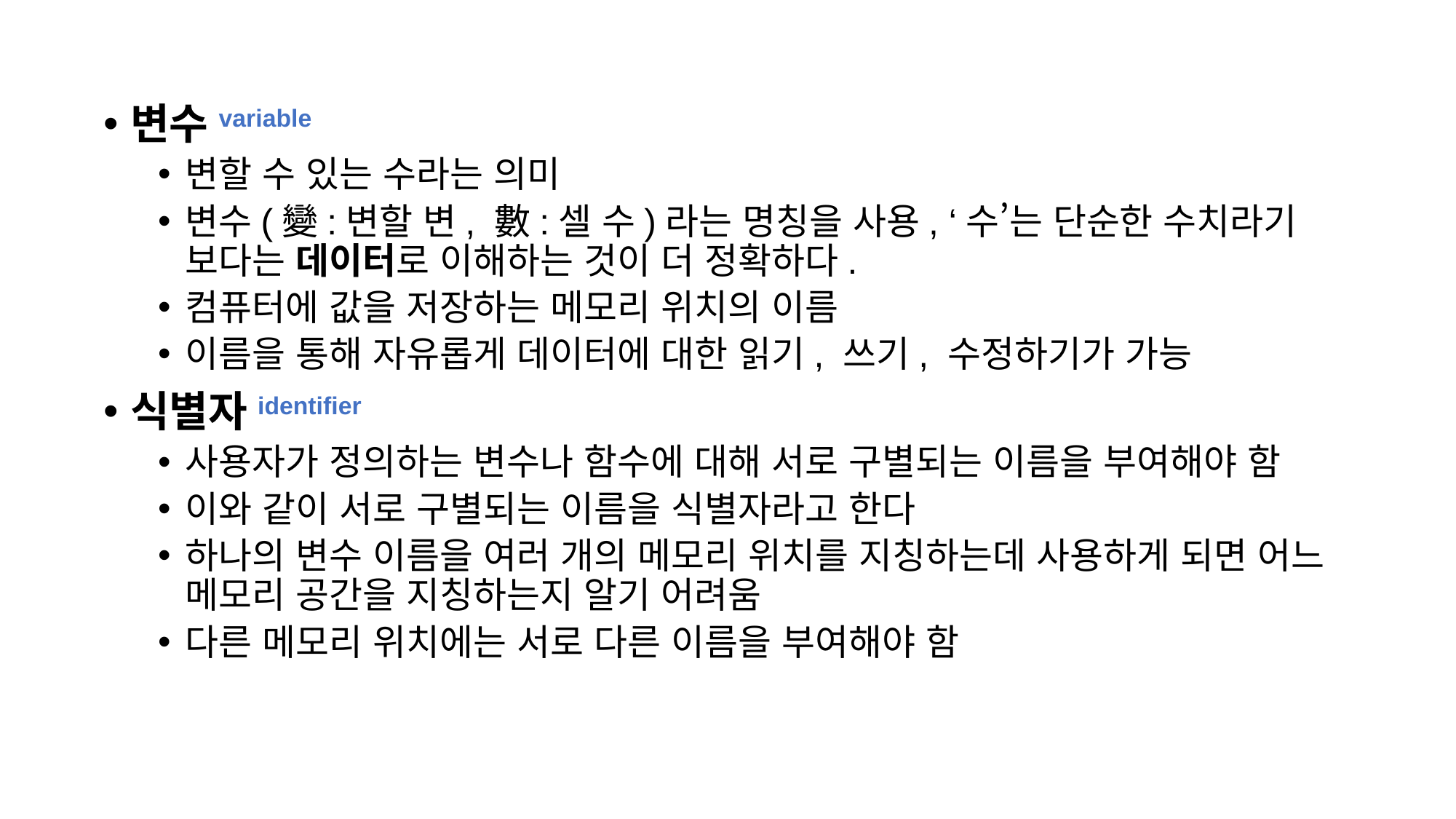

변수variable
변할 수 있는 수라는 의미
변수(變:변할 변, 數:셀 수)라는 명칭을 사용, ‘수’는 단순한 수치라기 보다는 데이터로 이해하는 것이 더 정확하다.
컴퓨터에 값을 저장하는 메모리 위치의 이름
이름을 통해 자유롭게 데이터에 대한 읽기, 쓰기, 수정하기가 가능
식별자identifier
사용자가 정의하는 변수나 함수에 대해 서로 구별되는 이름을 부여해야 함
이와 같이 서로 구별되는 이름을 식별자라고 한다
하나의 변수 이름을 여러 개의 메모리 위치를 지칭하는데 사용하게 되면 어느 메모리 공간을 지칭하는지 알기 어려움
다른 메모리 위치에는 서로 다른 이름을 부여해야 함